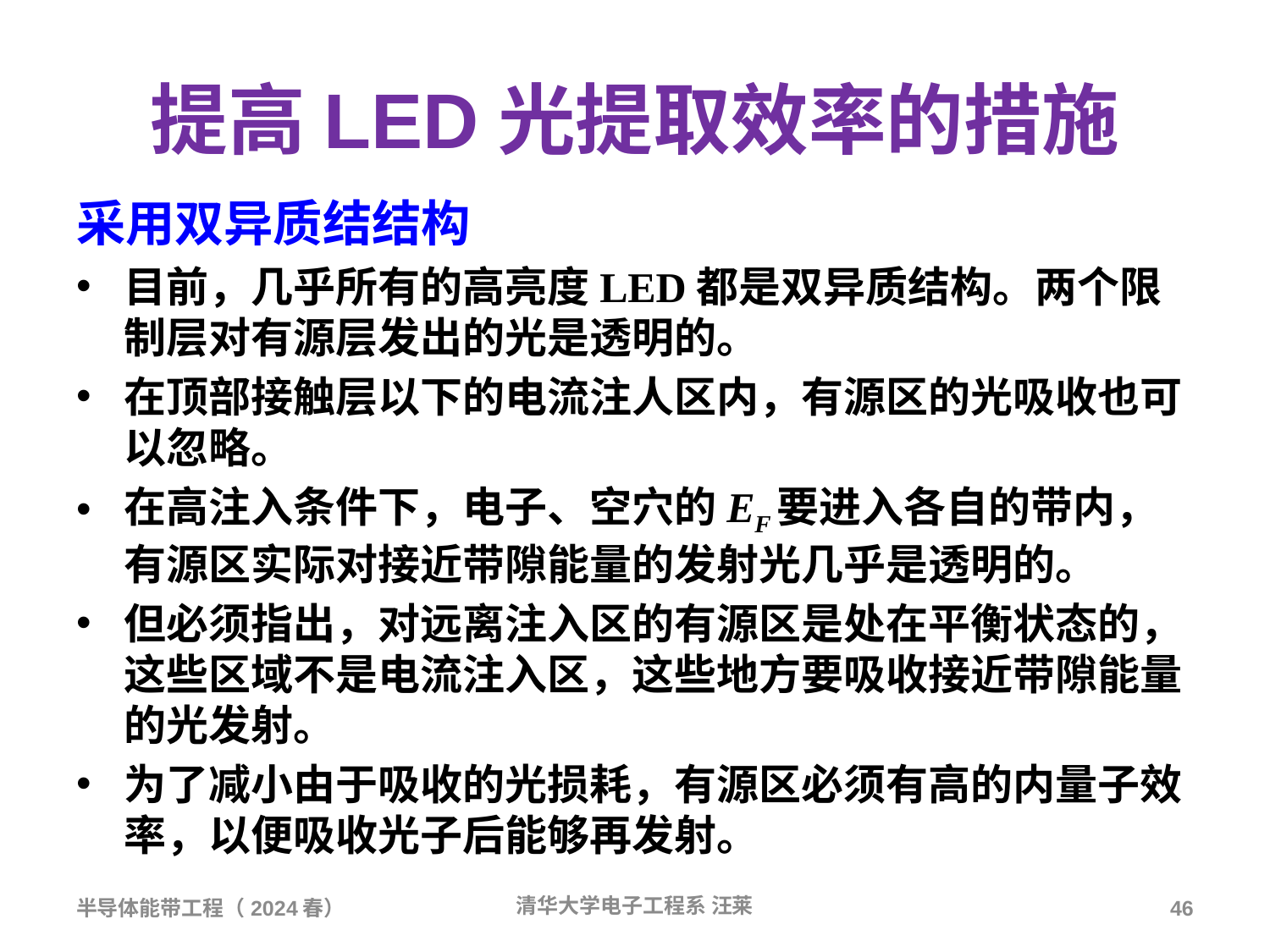

# 提高LED光提取效率的措施
采用双异质结结构
目前，几乎所有的高亮度LED都是双异质结构。两个限制层对有源层发出的光是透明的。
在顶部接触层以下的电流注人区内，有源区的光吸收也可以忽略。
在高注入条件下，电子、空穴的EF要进入各自的带内，有源区实际对接近带隙能量的发射光几乎是透明的。
但必须指出，对远离注入区的有源区是处在平衡状态的，这些区域不是电流注入区，这些地方要吸收接近带隙能量的光发射。
为了减小由于吸收的光损耗，有源区必须有高的内量子效率，以便吸收光子后能够再发射。

半导体能带工程（2024春）
清华大学电子工程系 汪莱
46